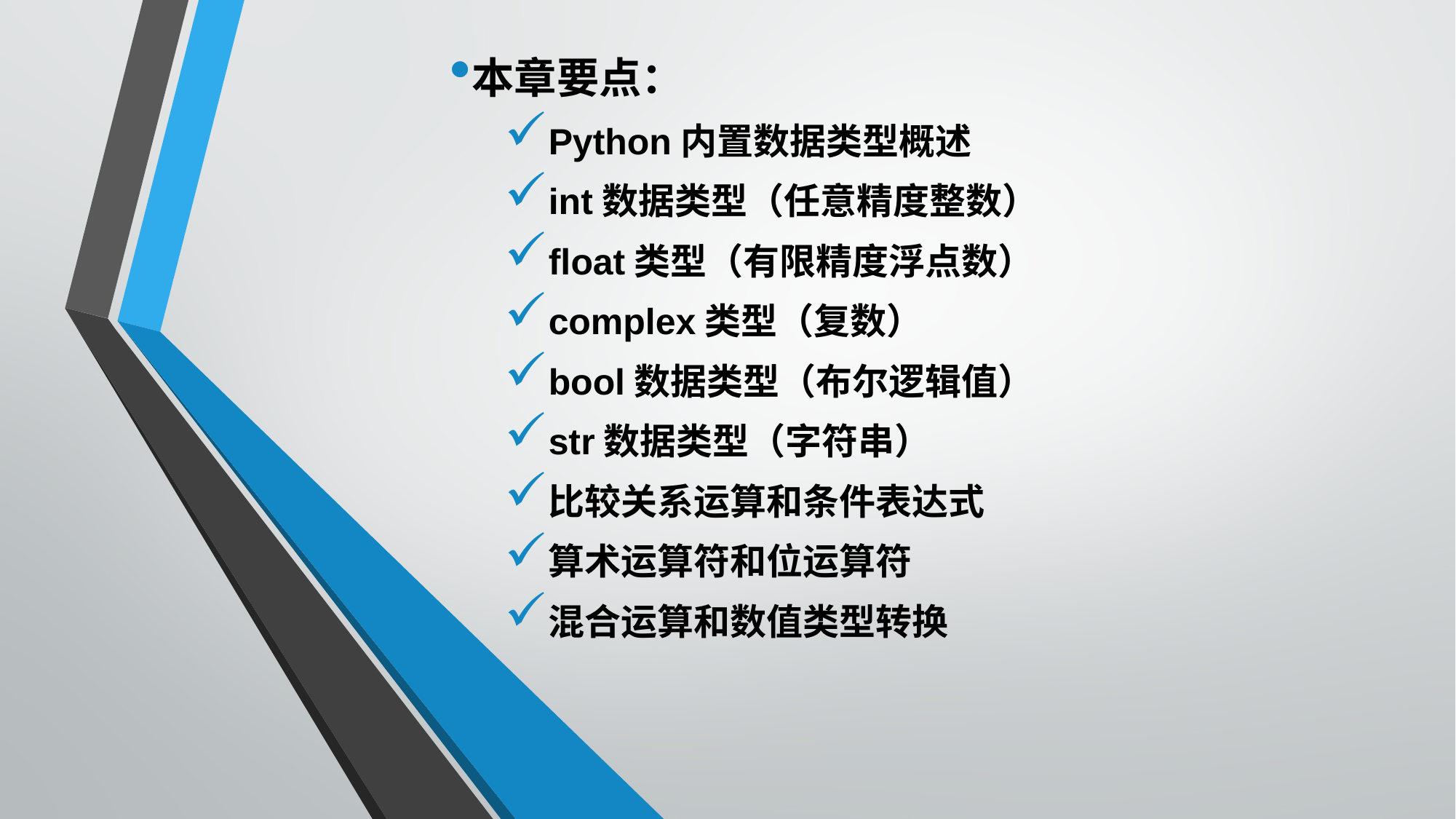

本章要点：
Python内置数据类型概述
int数据类型（任意精度整数）
float类型（有限精度浮点数）
complex类型（复数）
bool数据类型（布尔逻辑值）
str数据类型（字符串）
比较关系运算和条件表达式
算术运算符和位运算符
混合运算和数值类型转换